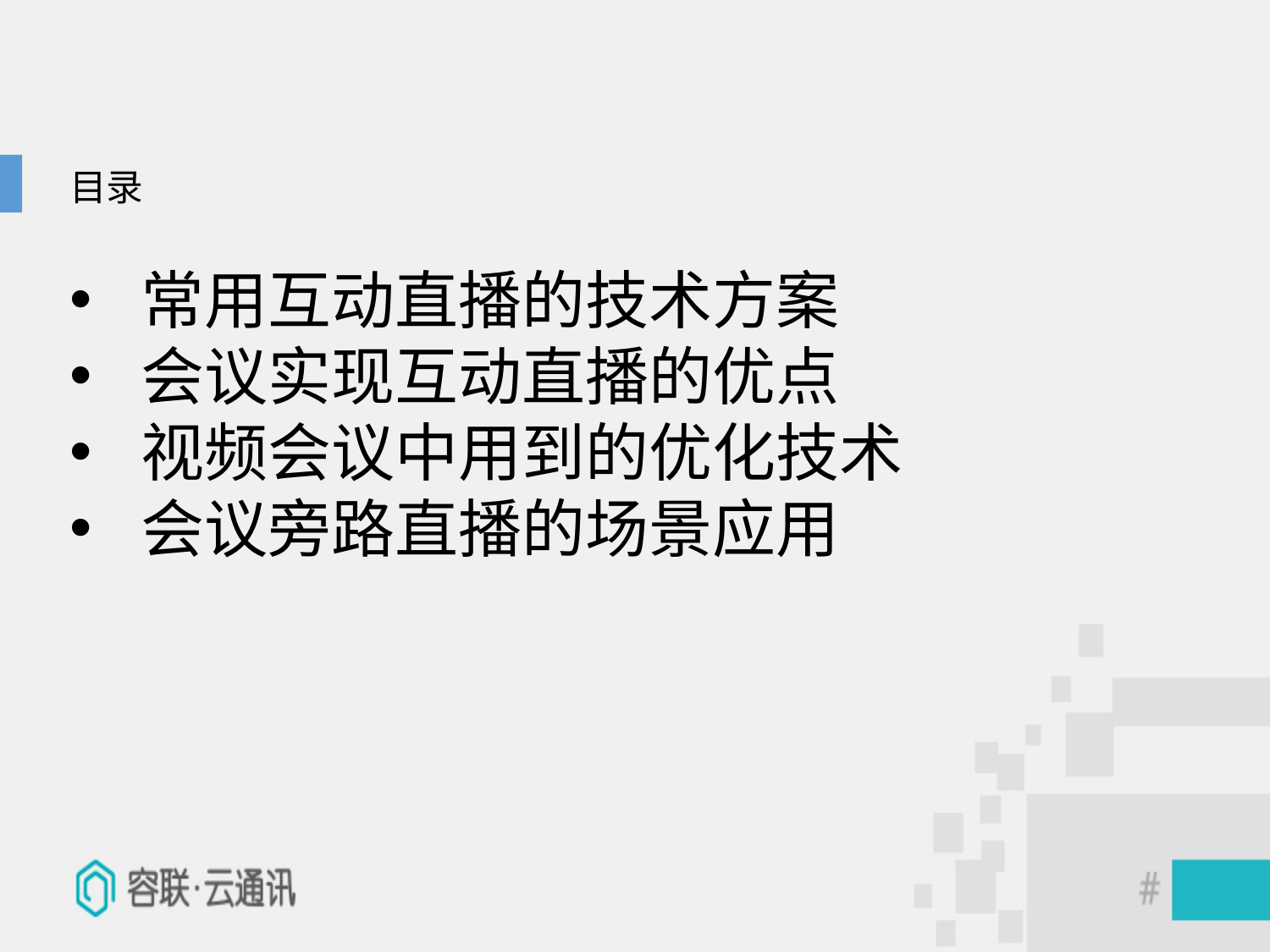

目录
常用互动直播的技术方案
会议实现互动直播的优点
视频会议中用到的优化技术
会议旁路直播的场景应用